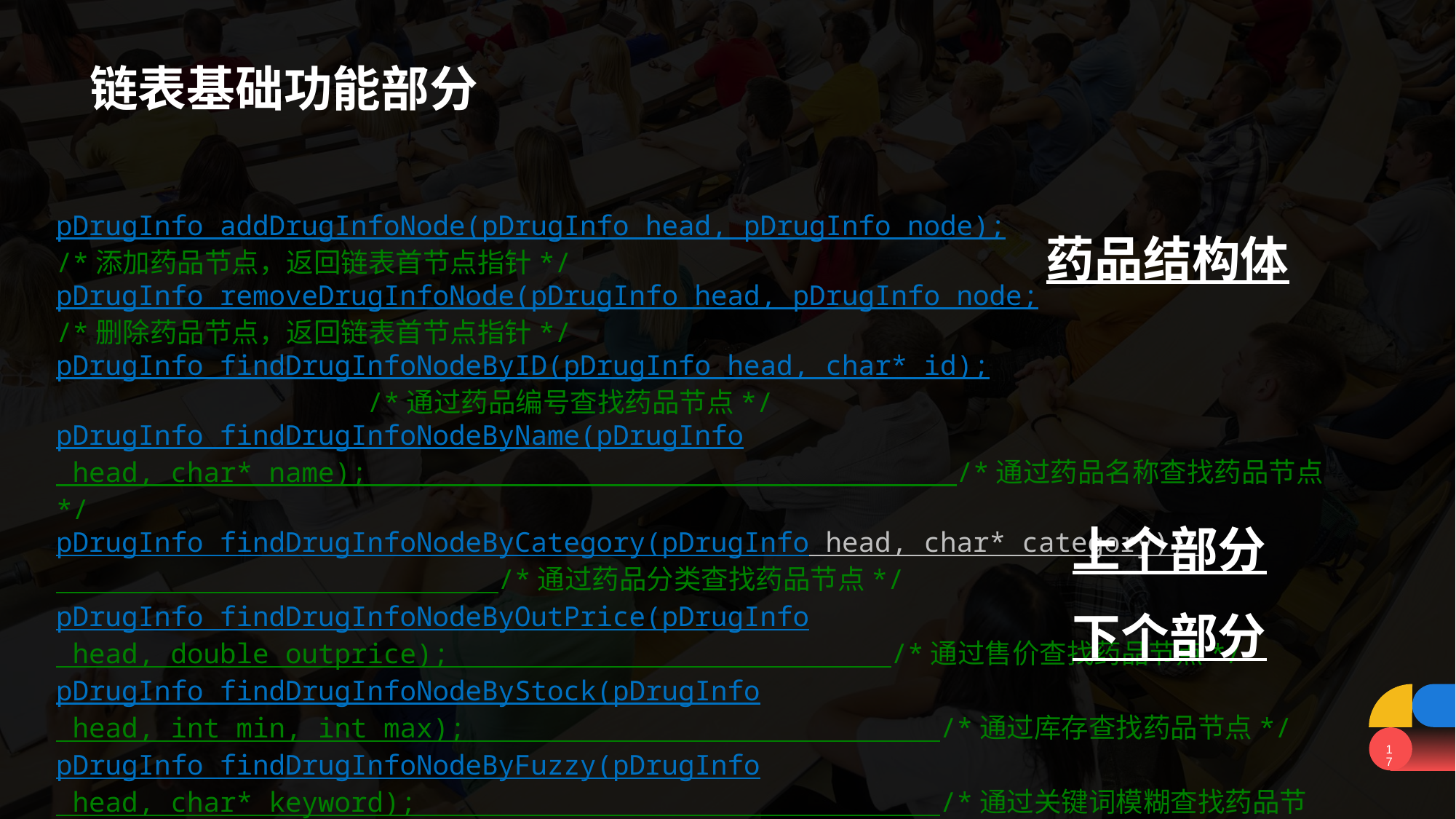

# 链表基础功能部分
pDrugInfo addDrugInfoNode(pDrugInfo head, pDrugInfo node);
/*添加药品节点，返回链表首节点指针*/
pDrugInfo removeDrugInfoNode(pDrugInfo head, pDrugInfo node;
/*删除药品节点，返回链表首节点指针*/
pDrugInfo findDrugInfoNodeByID(pDrugInfo head, char* id);                                        /*通过药品编号查找药品节点*/
pDrugInfo findDrugInfoNodeByName(pDrugInfo head, char* name);                                    /*通过药品名称查找药品节点*/
pDrugInfo findDrugInfoNodeByCategory(pDrugInfo head, char* category);                            /*通过药品分类查找药品节点*/
pDrugInfo findDrugInfoNodeByOutPrice(pDrugInfo head, double outprice);                           /*通过售价查找药品节点*/
pDrugInfo findDrugInfoNodeByStock(pDrugInfo head, int min, int max);                             /*通过库存查找药品节点*/
pDrugInfo findDrugInfoNodeByFuzzy(pDrugInfo head, char* keyword);                                /*通过关键词模糊查找药品节点*/
药品结构体
上个部分
下个部分
17